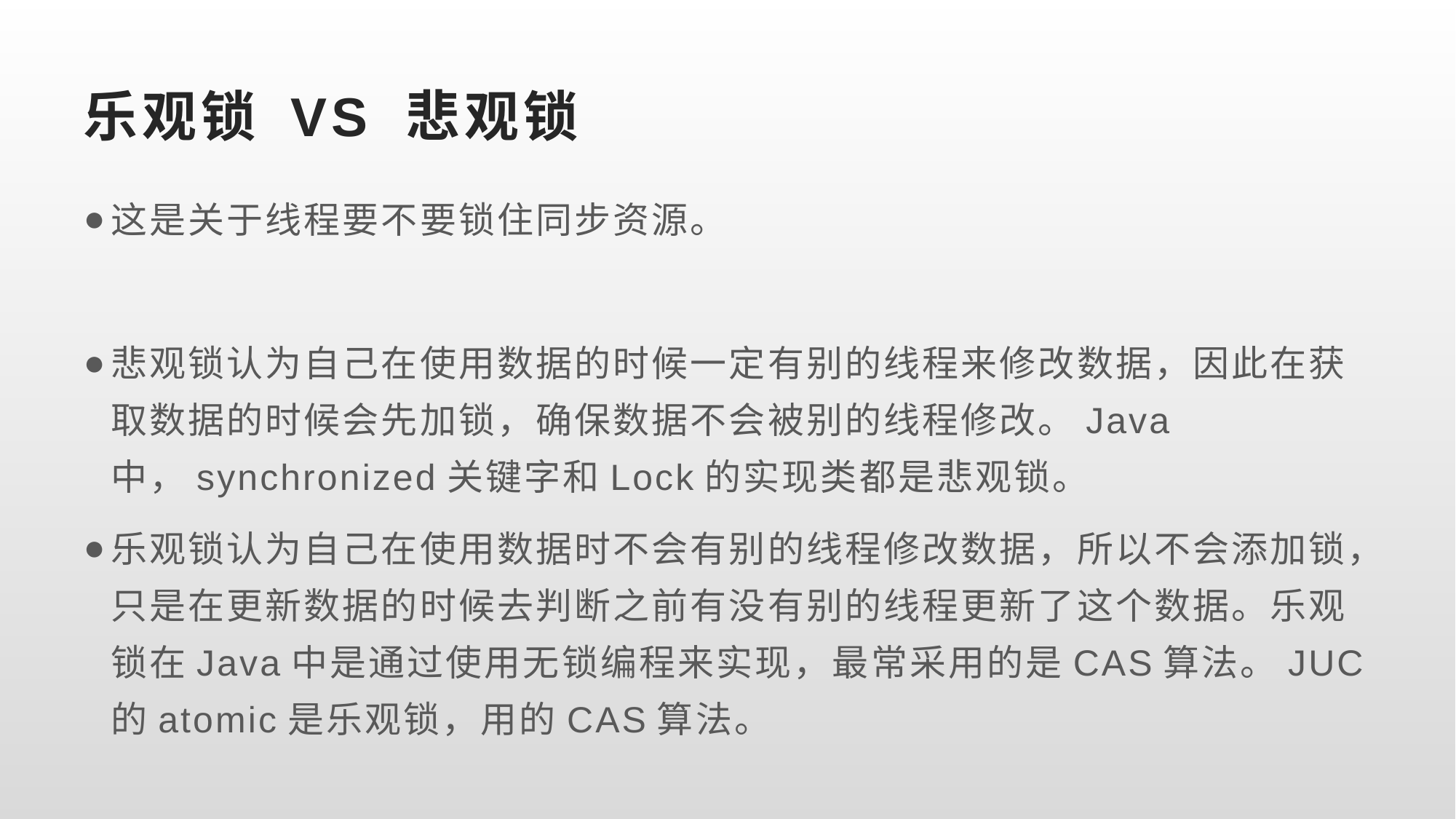

# 乐观锁 VS 悲观锁
这是关于线程要不要锁住同步资源。

悲观锁认为自己在使用数据的时候一定有别的线程来修改数据，因此在获取数据的时候会先加锁，确保数据不会被别的线程修改。Java中，synchronized关键字和Lock的实现类都是悲观锁。
乐观锁认为自己在使用数据时不会有别的线程修改数据，所以不会添加锁，只是在更新数据的时候去判断之前有没有别的线程更新了这个数据。乐观锁在Java中是通过使用无锁编程来实现，最常采用的是CAS算法。JUC的atomic是乐观锁，用的CAS算法。